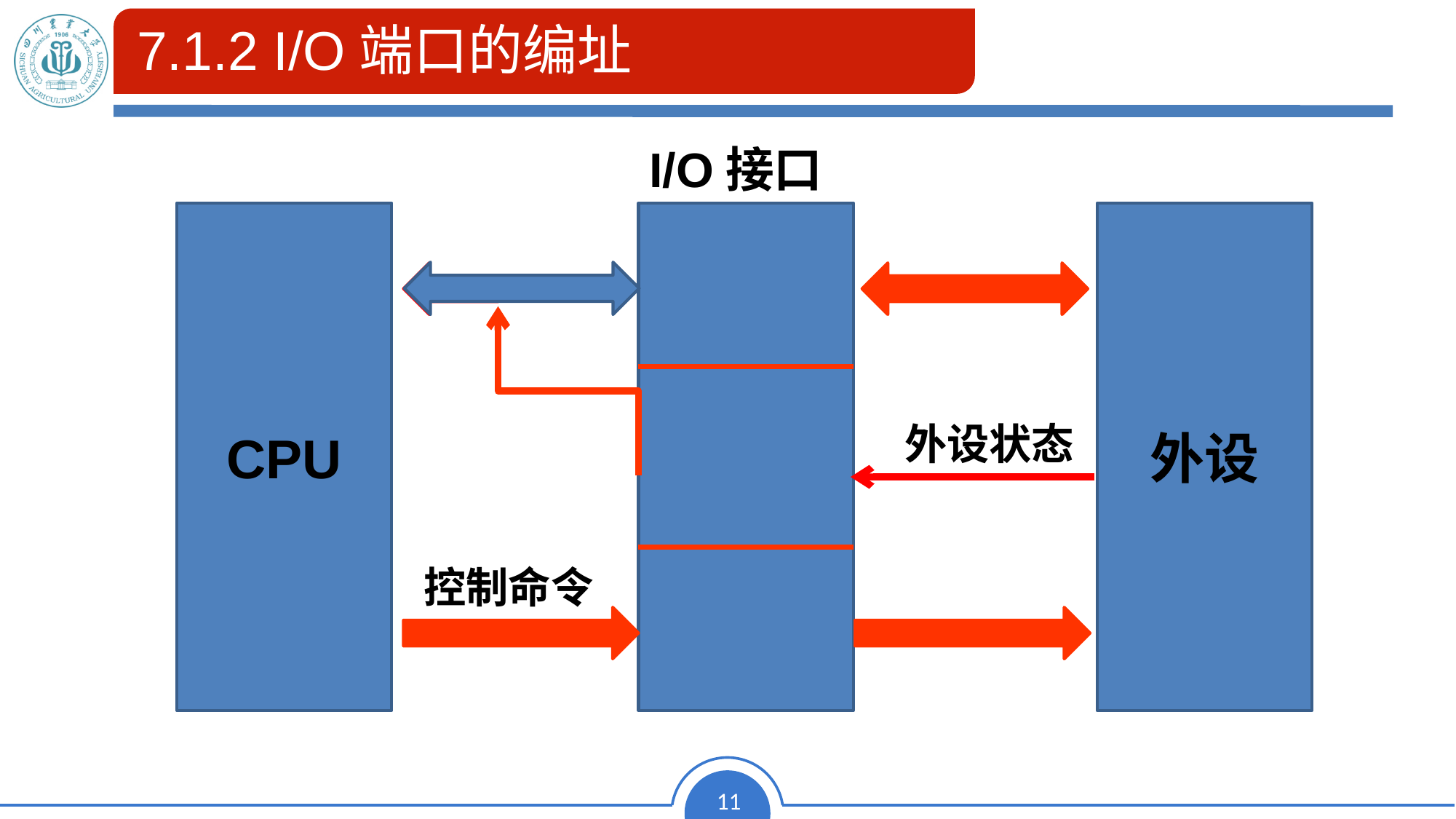

# 7.1.2 I/O端口的编址
I/O接口

CPU
外设

外设状态
控制命令